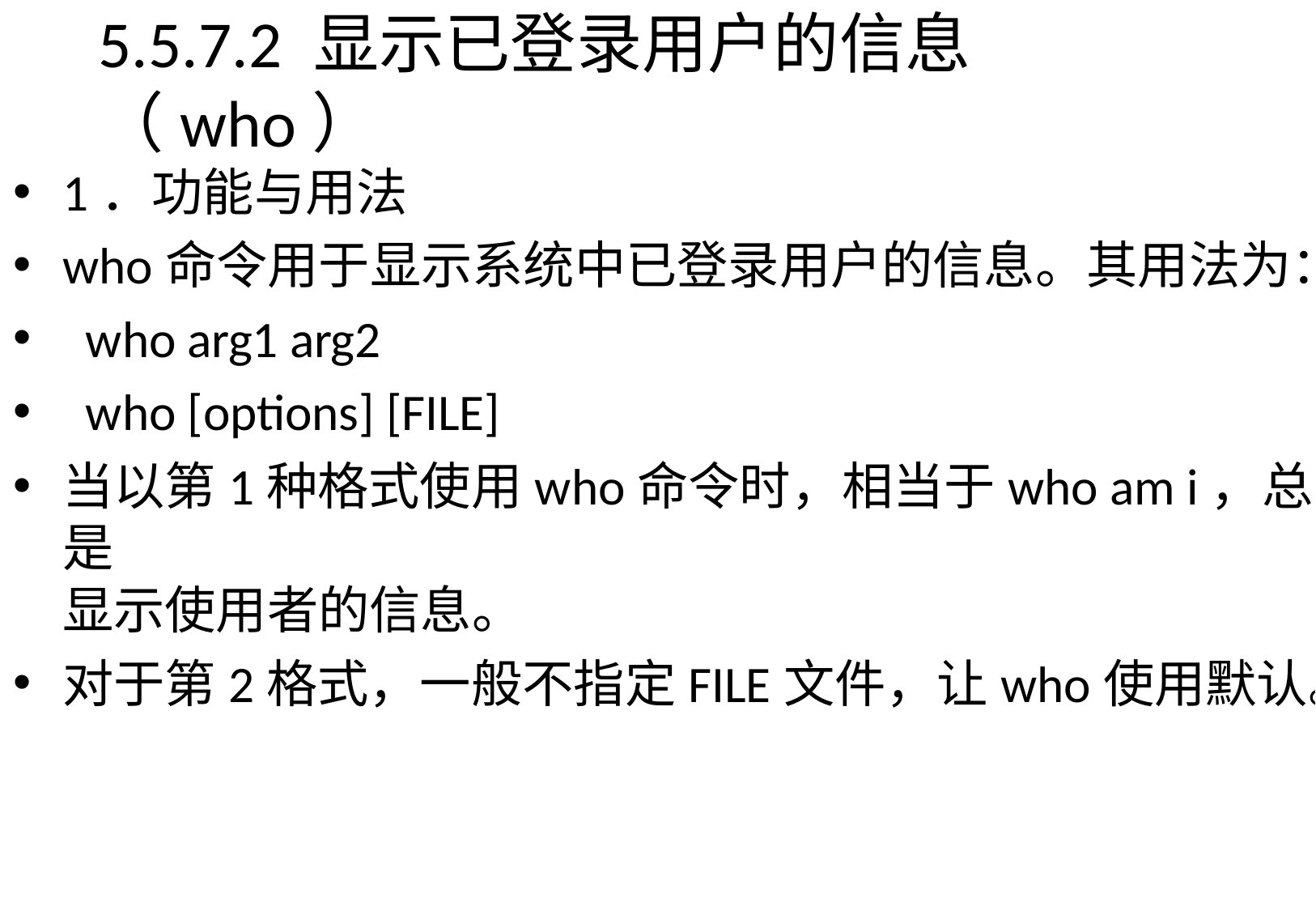

# 5.5.7.2	显示已登录用户的信息（who）
1．功能与用法
who命令用于显示系统中已登录用户的信息。其用法为：
who arg1 arg2
who [options] [FILE]
当以第1种格式使用who命令时，相当于who am i，总是
显示使用者的信息。
对于第2格式，一般不指定FILE文件，让who使用默认。